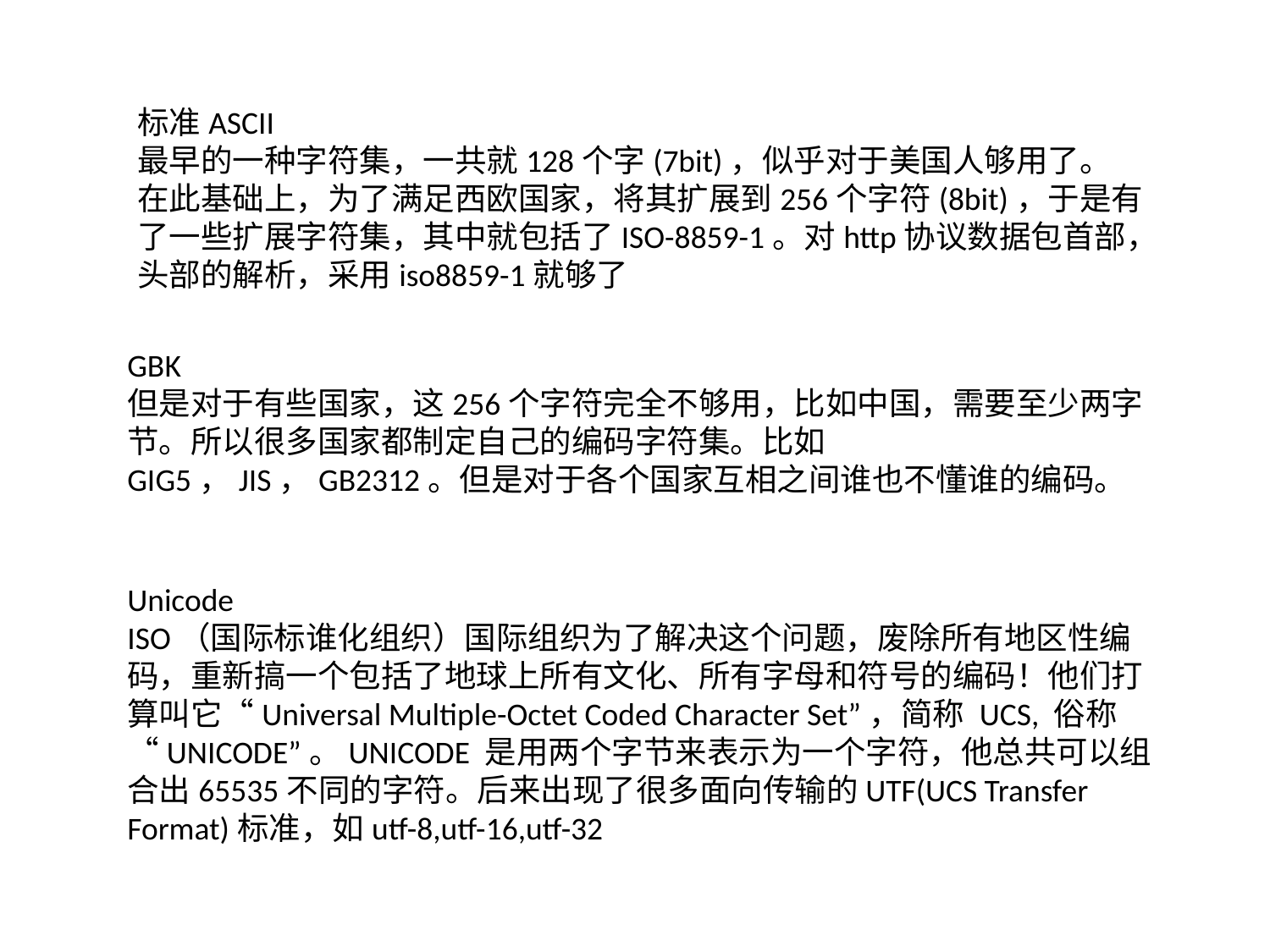

标准ASCII
最早的一种字符集，一共就128个字(7bit)，似乎对于美国人够用了。
在此基础上，为了满足西欧国家，将其扩展到256个字符(8bit)，于是有了一些扩展字符集，其中就包括了ISO-8859-1。对http协议数据包首部，头部的解析，采用iso8859-1就够了
GBK
但是对于有些国家，这256个字符完全不够用，比如中国，需要至少两字节。所以很多国家都制定自己的编码字符集。比如GIG5，JIS，GB2312。但是对于各个国家互相之间谁也不懂谁的编码。
Unicode
ISO（国际标谁化组织）国际组织为了解决这个问题，废除所有地区性编码，重新搞一个包括了地球上所有文化、所有字母和符号的编码！他们打算叫它“Universal Multiple-Octet Coded Character Set”，简称 UCS, 俗称 “UNICODE”。UNICODE 是用两个字节来表示为一个字符，他总共可以组合出65535不同的字符。后来出现了很多面向传输的UTF(UCS Transfer Format)标准，如utf-8,utf-16,utf-32